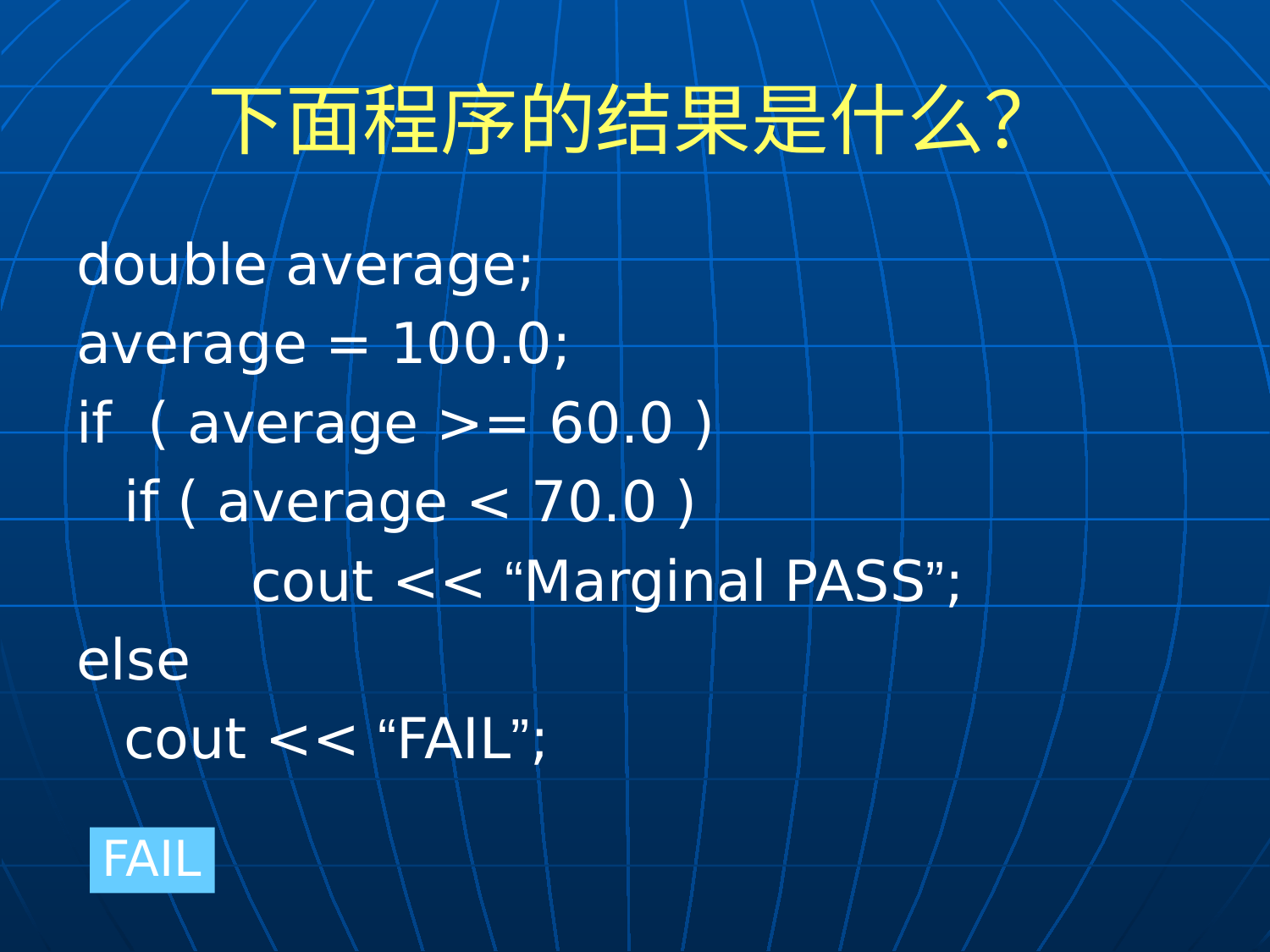

# 下面程序的结果是什么？
double average;
average = 100.0;
if  ( average >= 60.0 )
	if ( average < 70.0 )
		cout << “Marginal PASS”;
else
	cout << “FAIL”;
FAIL